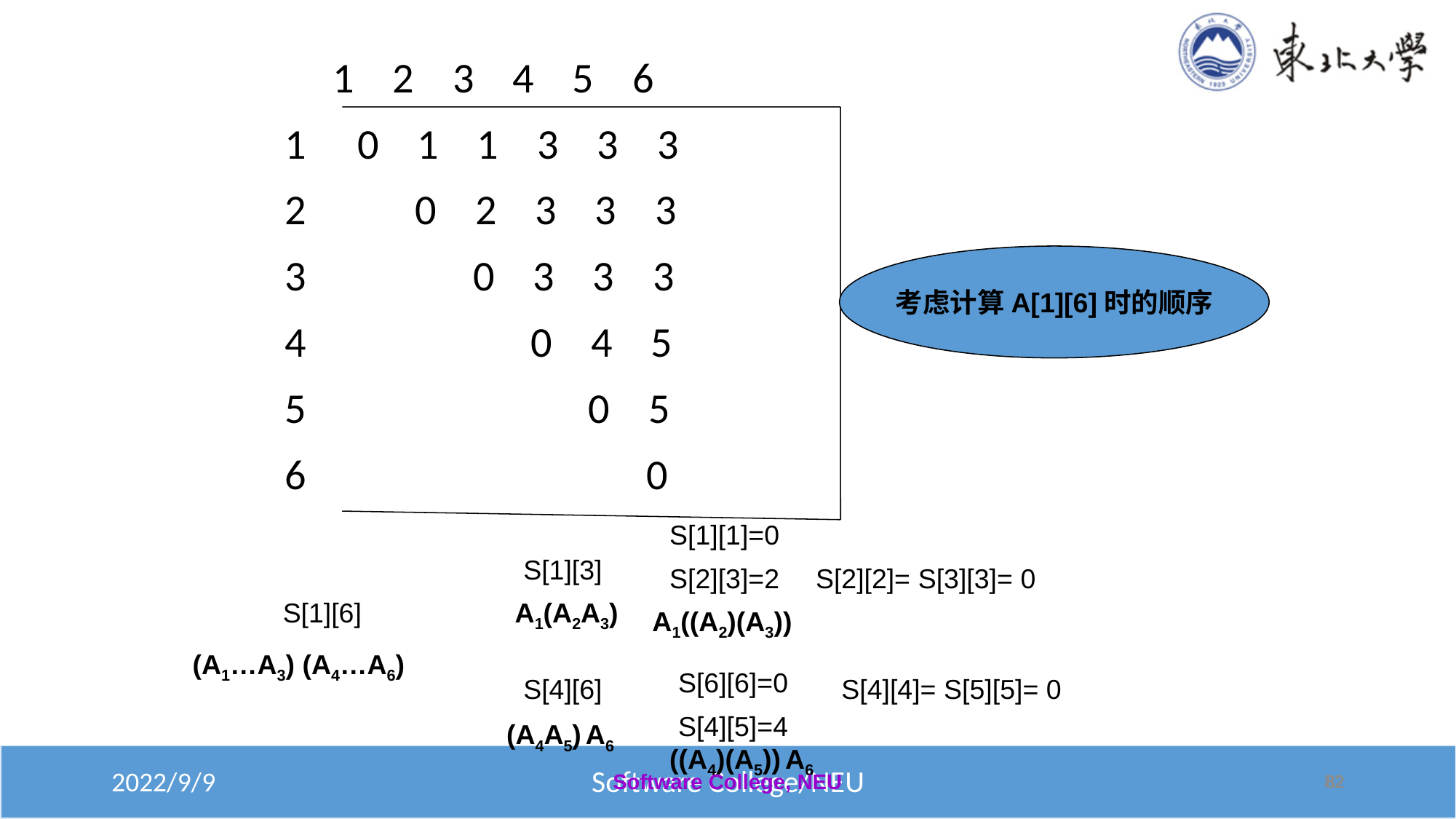

1    2    3    4    5    6
0    1    1    3    3    3
      0    2    3    3    3
            0    3    3    3
                  0    4    5
                        0    5
                              0

考虑计算A[1][6]时的顺序

S[1][1]=0
S[1][3]
S[2][3]=2
S[2][2]= S[3][3]= 0
S[1][6]
A1(A2A3)

A1((A2)(A3))

(A1…A3) (A4…A6)

S[6][6]=0
S[4][6]
S[4][4]= S[5][5]= 0
S[4][5]=4
(A4A5) A6

((A4)(A5)) A6

Software College, NEU
82